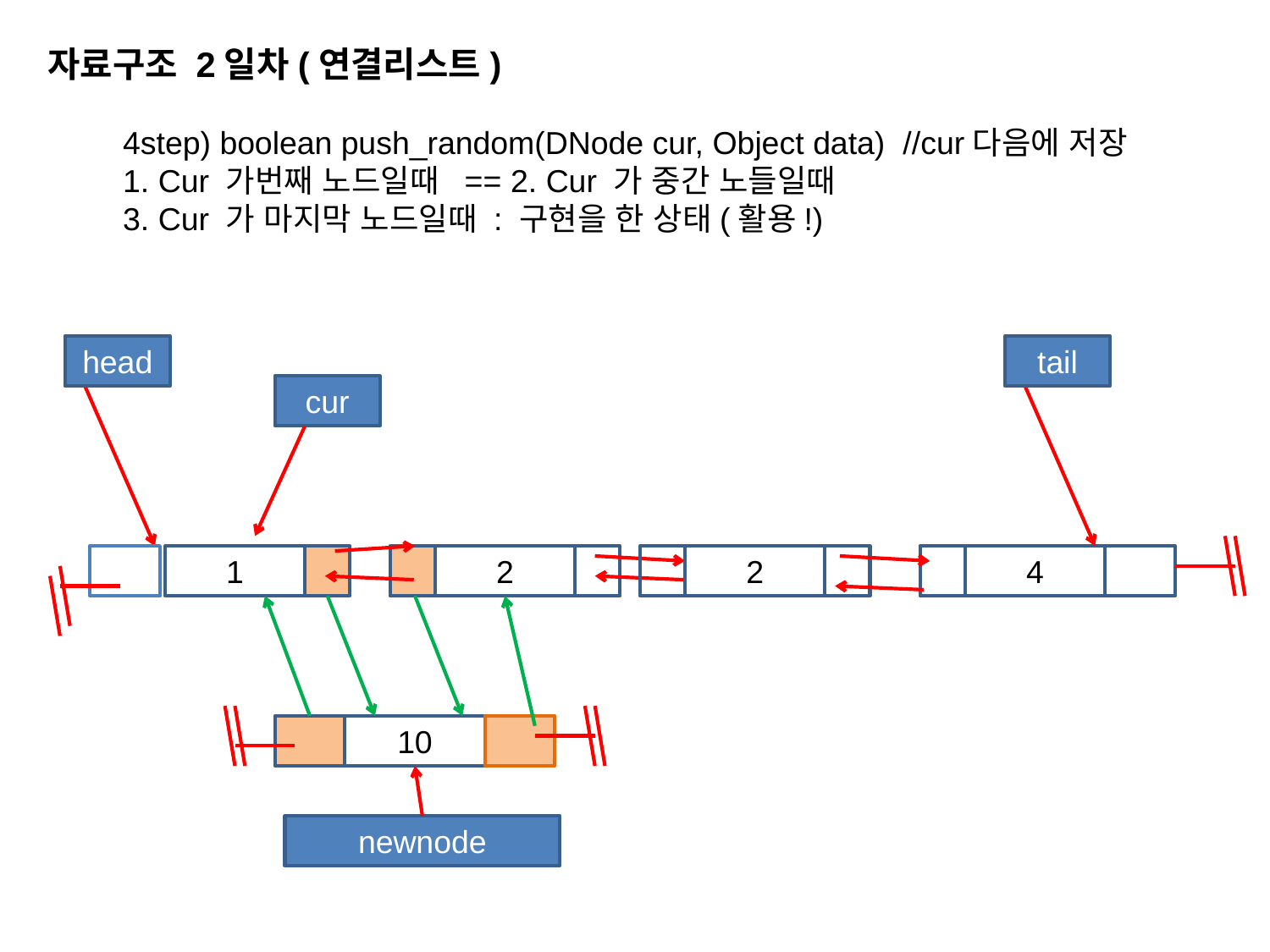

자료구조 2일차(연결리스트)
4step) boolean push_random(DNode cur, Object data)  //cur다음에 저장
1. Cur 가번째 노드일때  == 2. Cur 가 중간 노들일때
3. Cur 가 마지막 노드일때 : 구현을 한 상태(활용!)

head
tail
cur

1

2

2

4

10

newnode